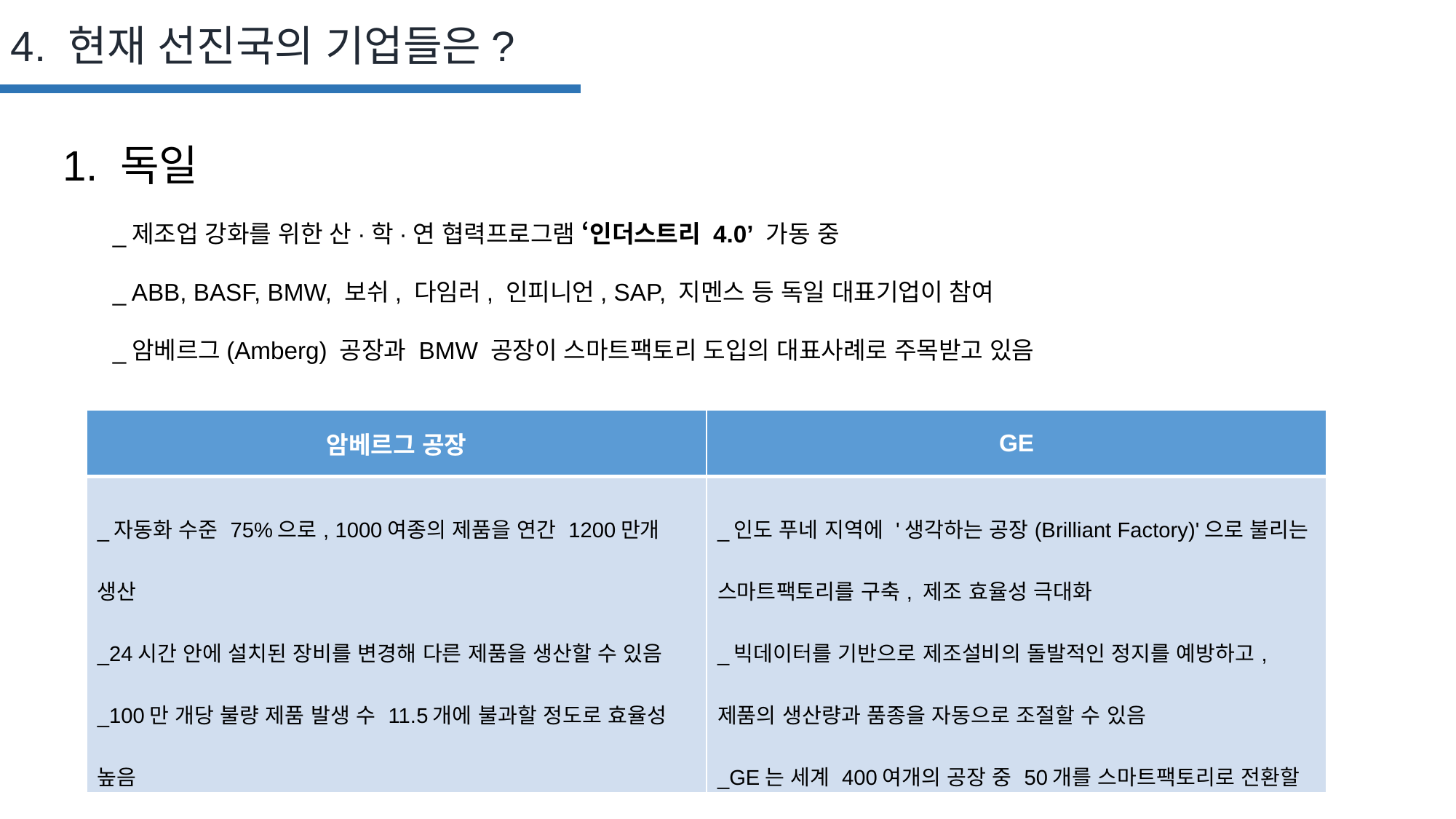

4. 현재 선진국의 기업들은?
1. 독일
_제조업 강화를 위한 산·학·연 협력프로그램 ‘인더스트리 4.0’ 가동 중
_ ABB, BASF, BMW, 보쉬, 다임러, 인피니언, SAP, 지멘스 등 독일 대표기업이 참여
_암베르그(Amberg) 공장과 BMW 공장이 스마트팩토리 도입의 대표사례로 주목받고 있음
| 암베르그 공장 | GE |
| --- | --- |
| \_자동화 수준 75%으로, 1000여종의 제품을 연간 1200만개 생산 \_24시간 안에 설치된 장비를 변경해 다른 제품을 생산할 수 있음 \_100만 개당 불량 제품 발생 수 11.5개에 불과할 정도로 효율성 높음 | \_인도 푸네 지역에 '생각하는 공장(Brilliant Factory)'으로 불리는 스마트팩토리를 구축, 제조 효율성 극대화 \_빅데이터를 기반으로 제조설비의 돌발적인 정지를 예방하고, 제품의 생산량과 품종을 자동으로 조절할 수 있음 \_GE는 세계 400여개의 공장 중 50개를 스마트팩토리로 전환할 계획 |